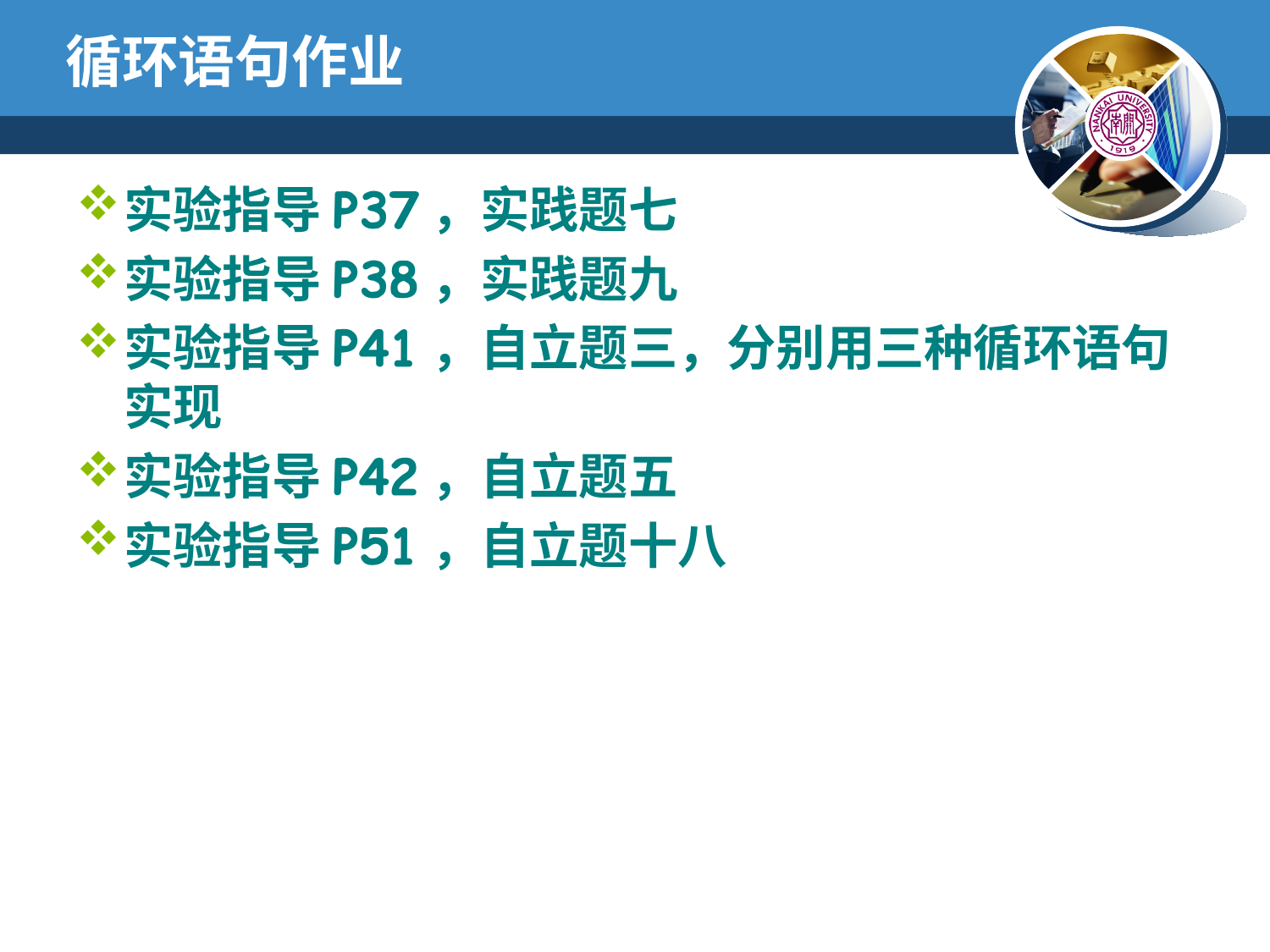

# 循环语句作业
实验指导P37，实践题七
实验指导P38，实践题九
实验指导P41，自立题三，分别用三种循环语句实现
实验指导P42，自立题五
实验指导P51，自立题十八